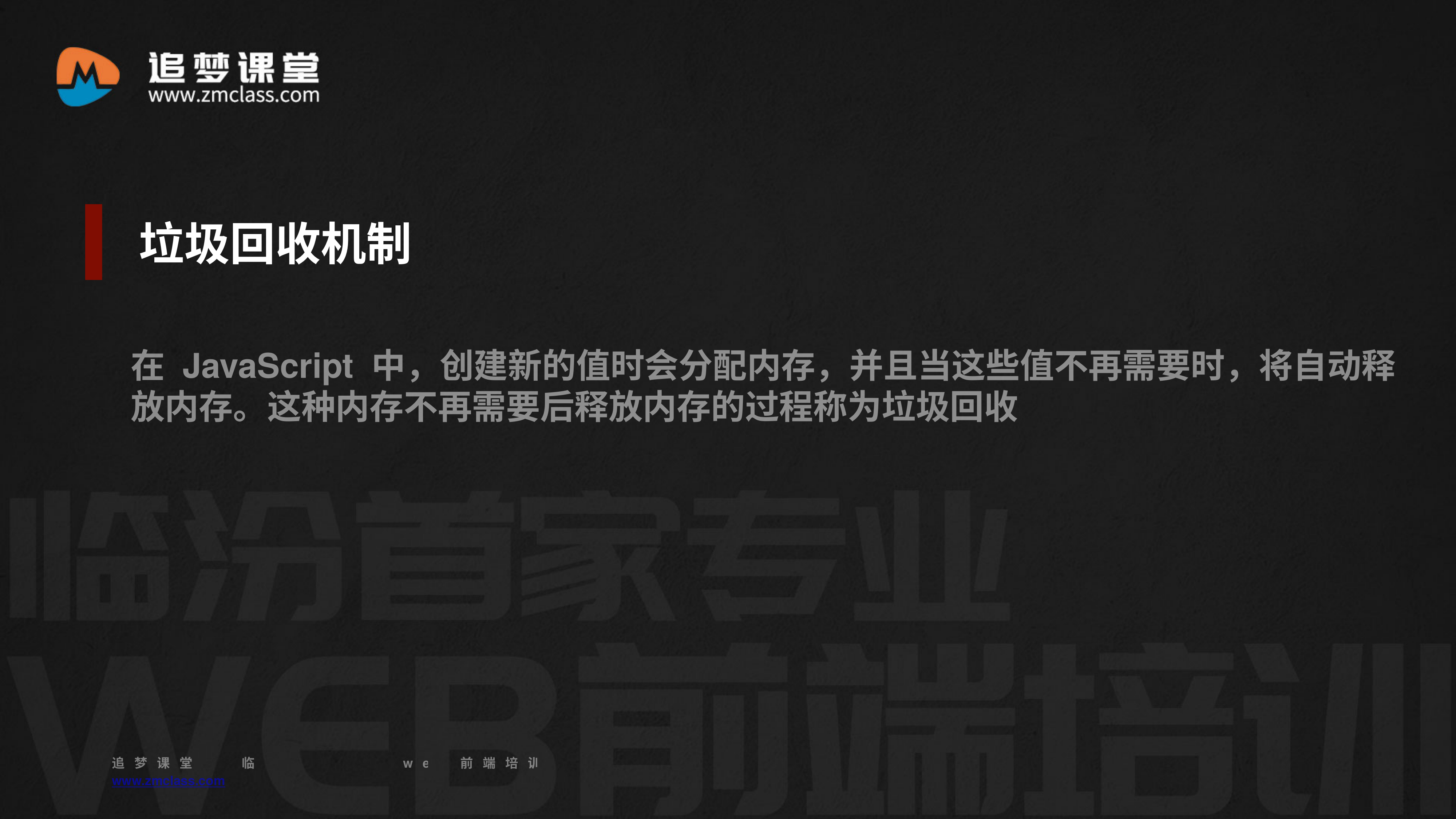

垃圾回收机制
在 JavaScript 中，创建新的值时会分配内存，并且当这些值不再需要时，将自动释放内存。这种内存不再需要后释放内存的过程称为垃圾回收
追梦课堂   临汾首家专业的web前端培训机构                                                          www.zmclass.com
11